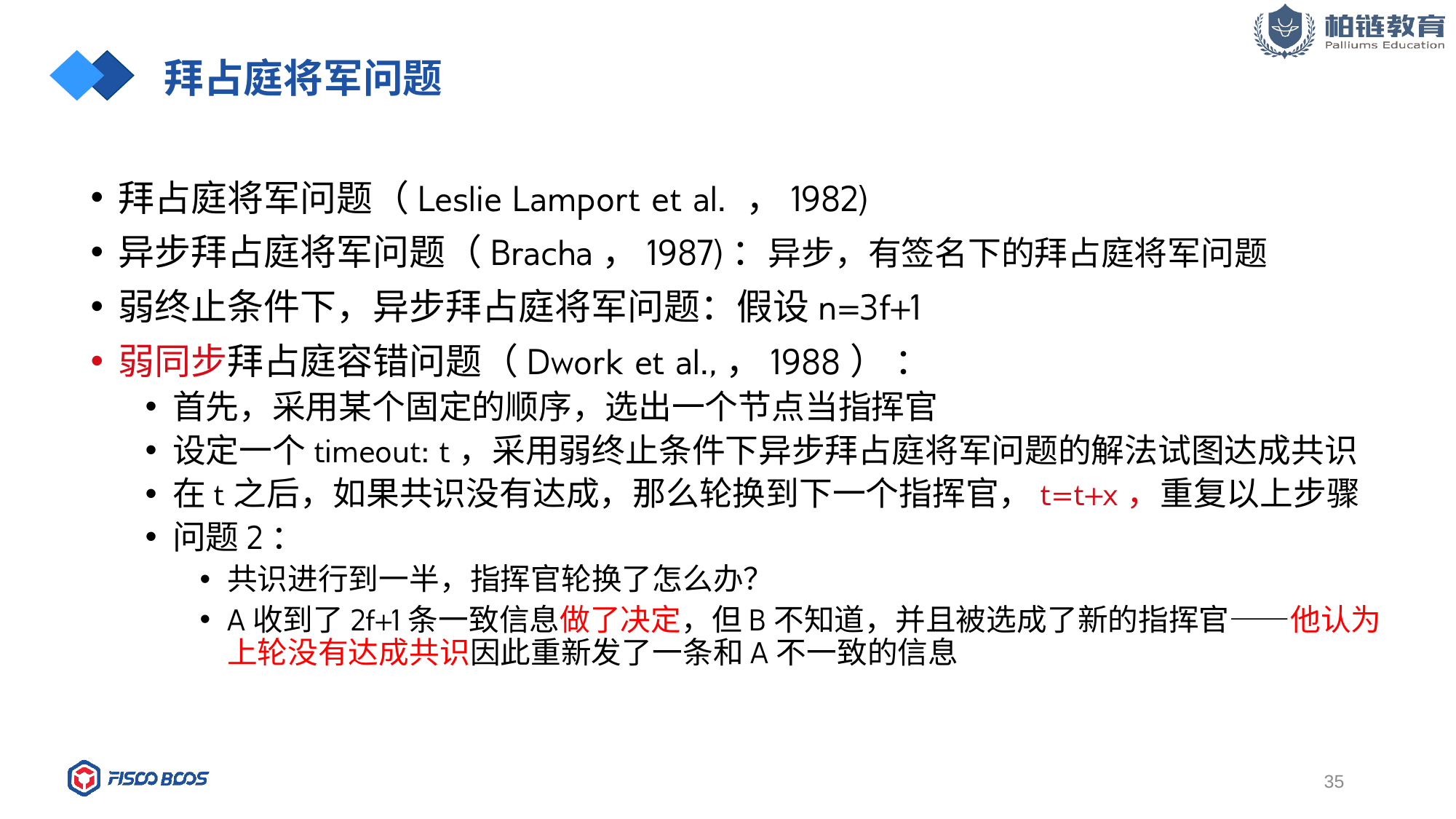

# 拜占庭将军问题
拜占庭将军问题（Leslie Lamport et al. ，1982)
异步拜占庭将军问题（Bracha，1987)：异步，有签名下的拜占庭将军问题
弱终止条件下，异步拜占庭将军问题：假设n=3f+1
弱同步拜占庭容错问题（Dwork et al.,，1988） ：
首先，采用某个固定的顺序，选出一个节点当指挥官
设定一个timeout: t，采用弱终止条件下异步拜占庭将军问题的解法试图达成共识
在t之后，如果共识没有达成，那么轮换到下一个指挥官，t=t+x，重复以上步骤
问题2：
共识进行到一半，指挥官轮换了怎么办？
A收到了2f+1条一致信息做了决定，但B不知道，并且被选成了新的指挥官——他认为上轮没有达成共识因此重新发了一条和A不一致的信息
35